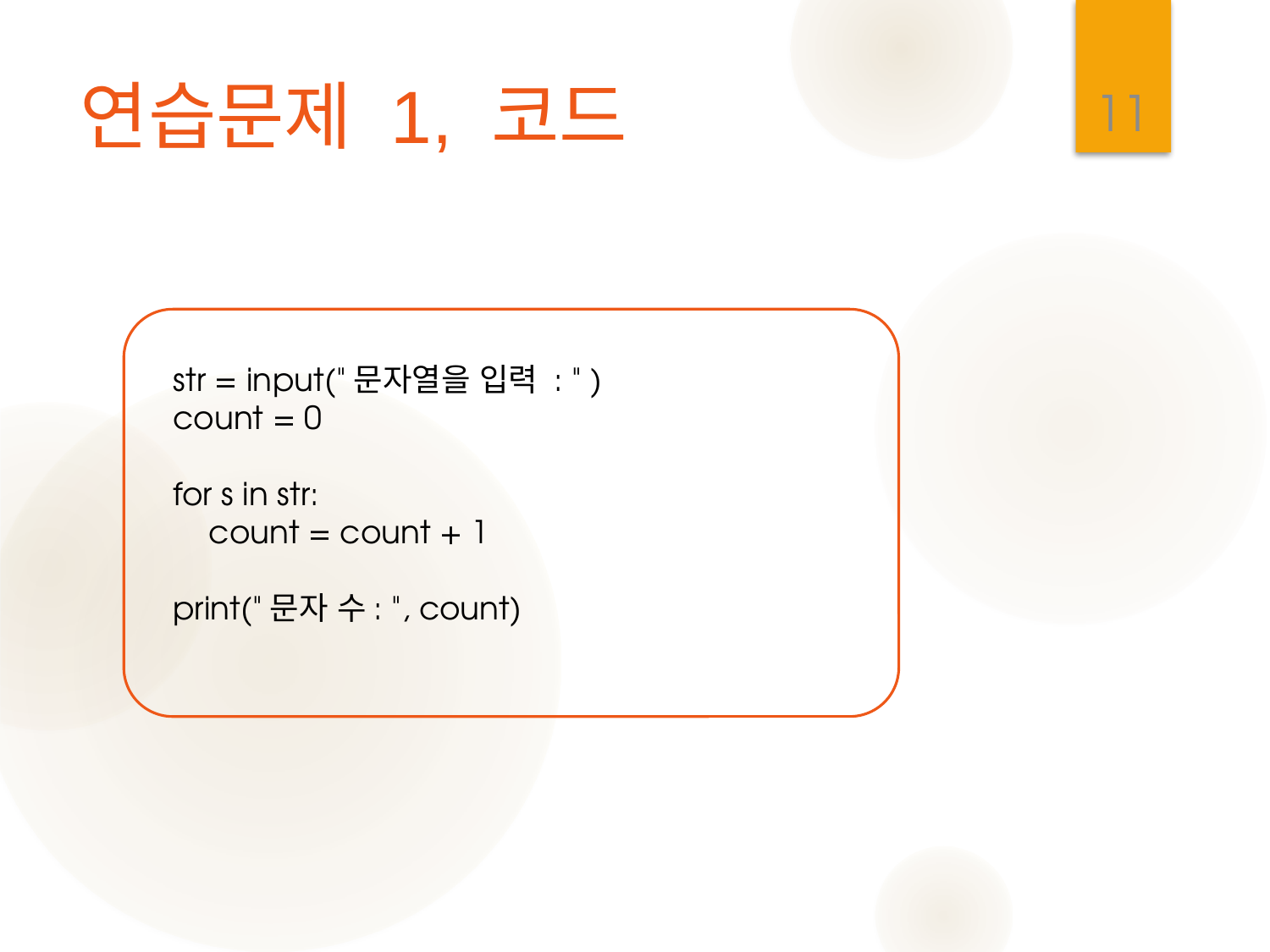

11
# 연습문제 1, 코드

str = input("문자열을 입력 : " )
count = 0

for s in str:
    count = count + 1

print("문자 수: ", count)